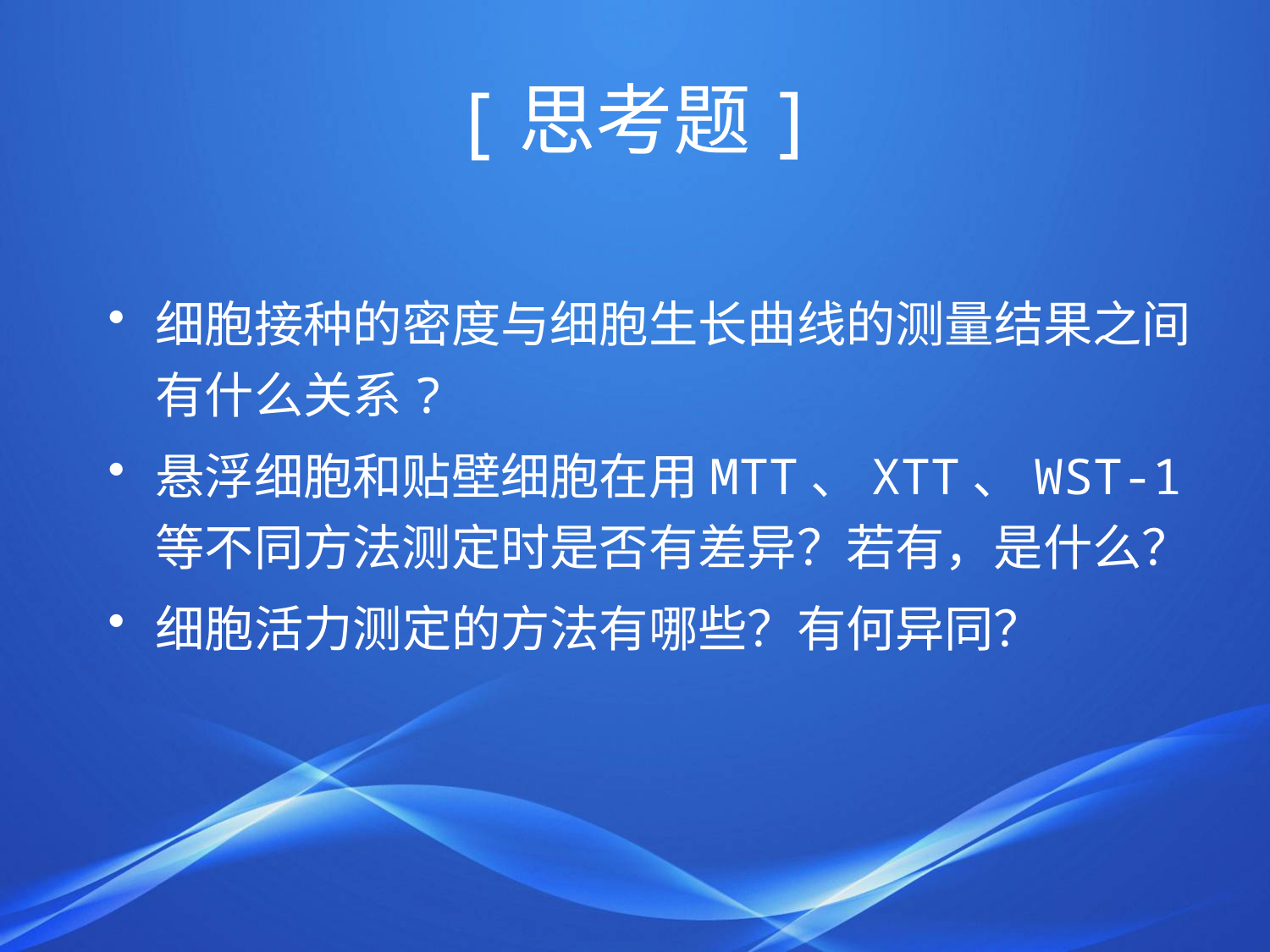

# [思考题]
细胞接种的密度与细胞生长曲线的测量结果之间有什么关系?
悬浮细胞和贴壁细胞在用MTT、XTT、WST-1等不同方法测定时是否有差异？若有，是什么？
细胞活力测定的方法有哪些？有何异同？